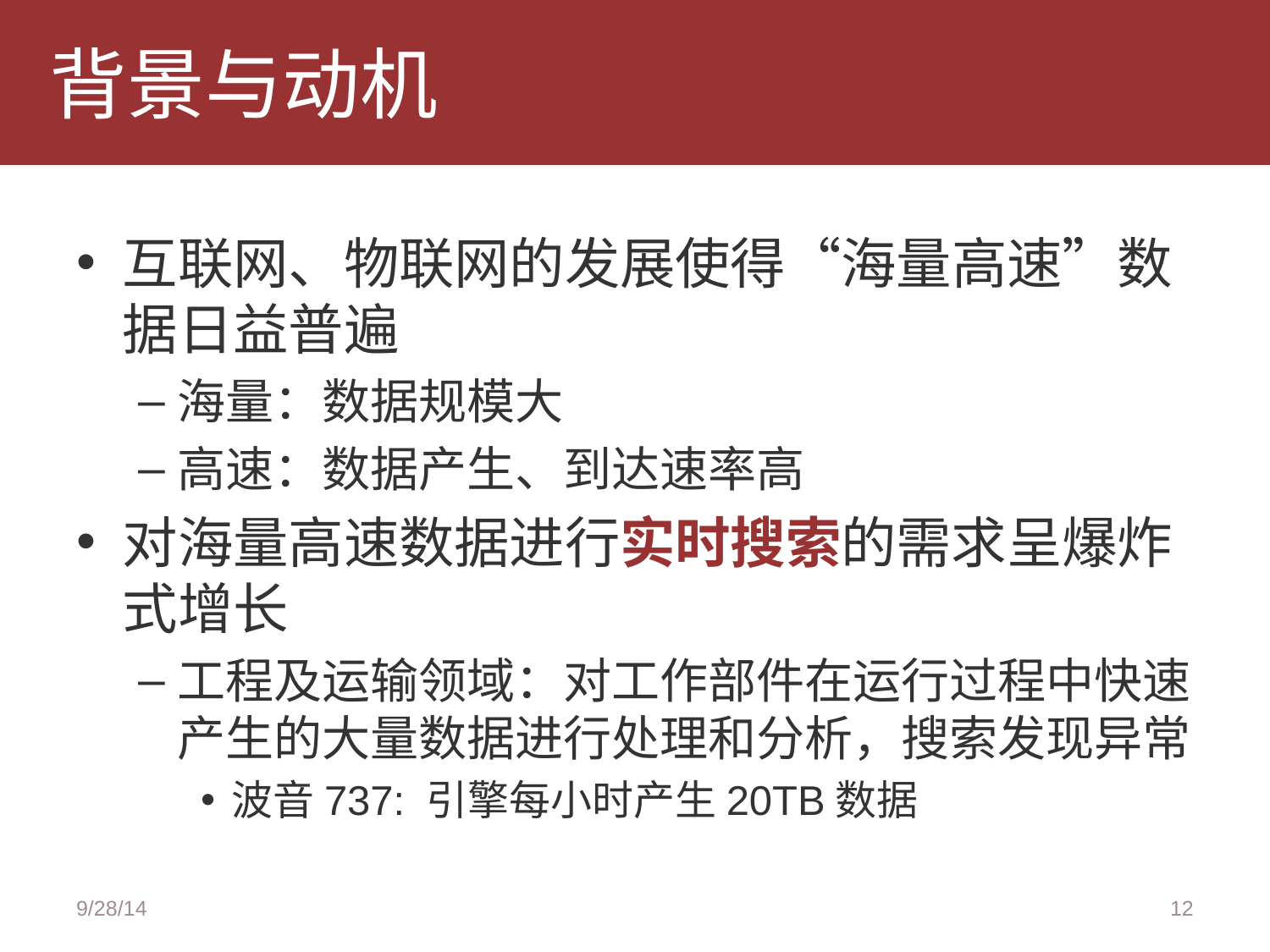

# 背景与动机
互联网、物联网的发展使得“海量高速”数据日益普遍
海量：数据规模大
高速：数据产生、到达速率高
对海量高速数据进行实时搜索的需求呈爆炸式增长
工程及运输领域：对工作部件在运行过程中快速产生的大量数据进行处理和分析，搜索发现异常
波音737: 引擎每小时产生20TB数据
9/28/14
12